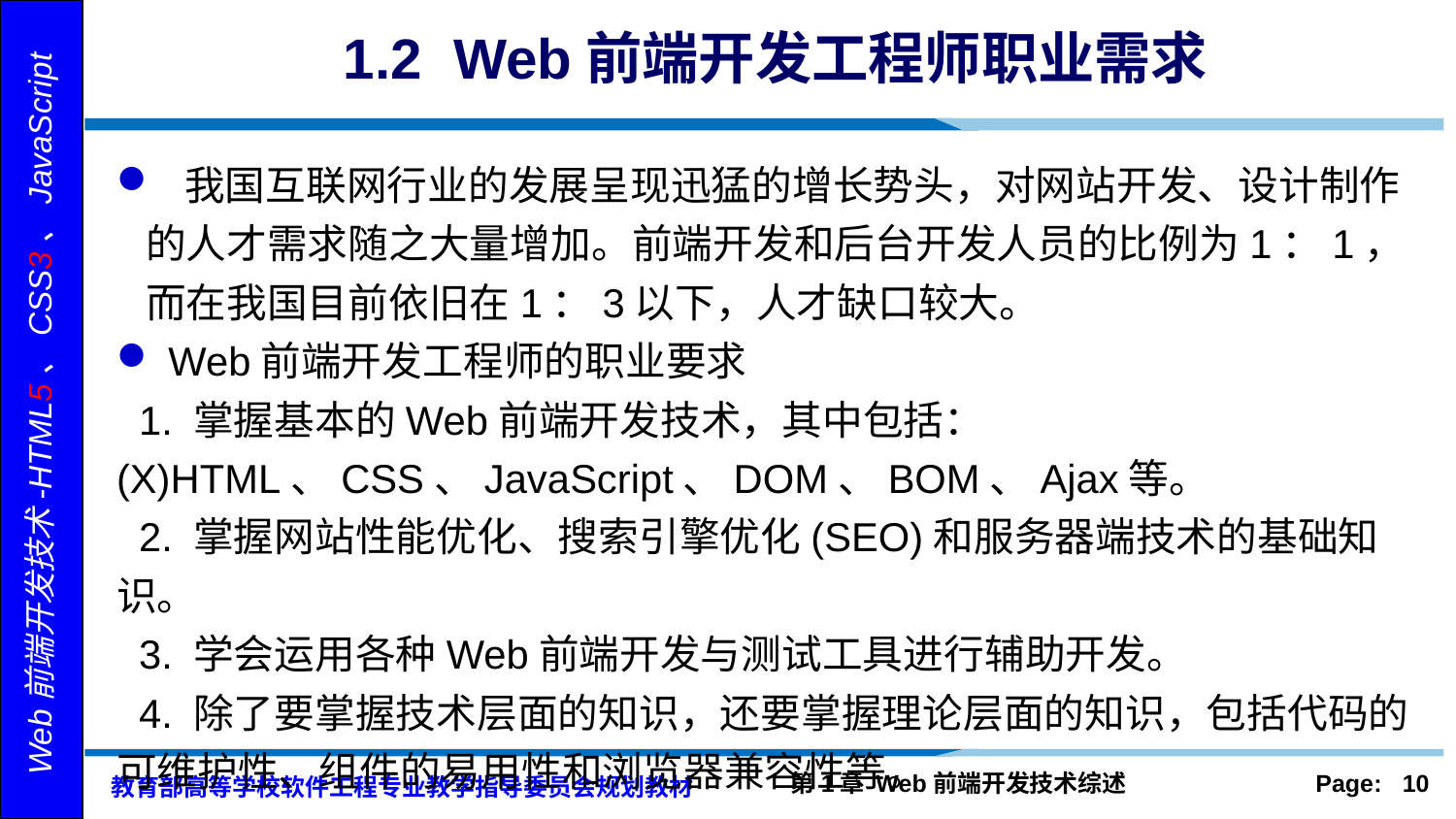

# 1.2  Web前端开发工程师职业需求
  我国互联网行业的发展呈现迅猛的增长势头，对网站开发、设计制作的人才需求随之大量增加。前端开发和后台开发人员的比例为1：1，而在我国目前依旧在1：3以下，人才缺口较大。
 Web前端开发工程师的职业要求
  1. 掌握基本的Web前端开发技术，其中包括：(X)HTML、CSS、JavaScript、DOM、BOM、Ajax等。
  2. 掌握网站性能优化、搜索引擎优化(SEO)和服务器端技术的基础知识。
  3. 学会运用各种Web前端开发与测试工具进行辅助开发。
  4. 除了要掌握技术层面的知识，还要掌握理论层面的知识，包括代码的可维护性、组件的易用性和浏览器兼容性等。